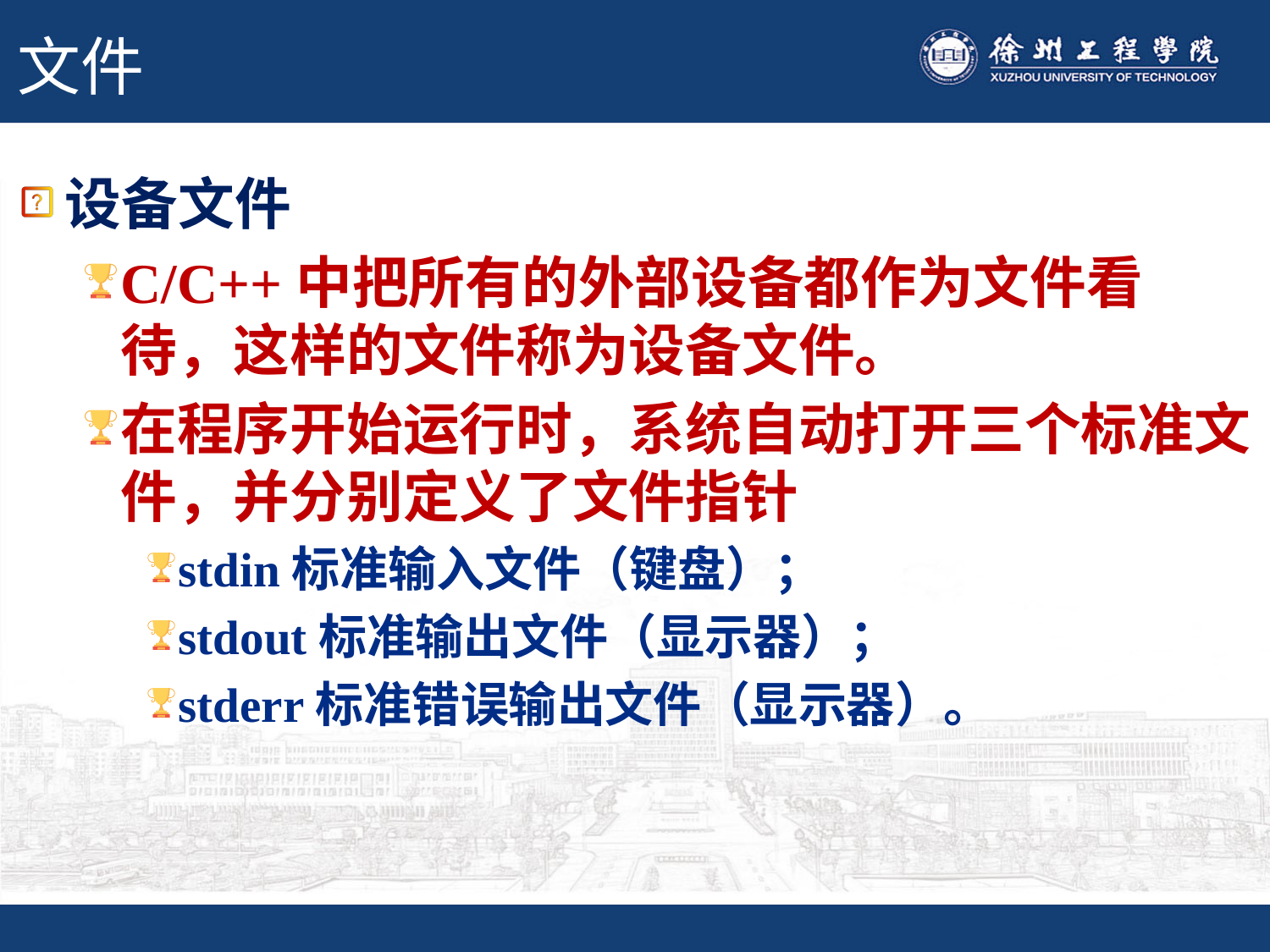

# 文件
设备文件
C/C++中把所有的外部设备都作为文件看待，这样的文件称为设备文件。
在程序开始运行时，系统自动打开三个标准文件，并分别定义了文件指针
stdin标准输入文件（键盘）；
stdout标准输出文件（显示器）；
stderr标准错误输出文件（显示器）。